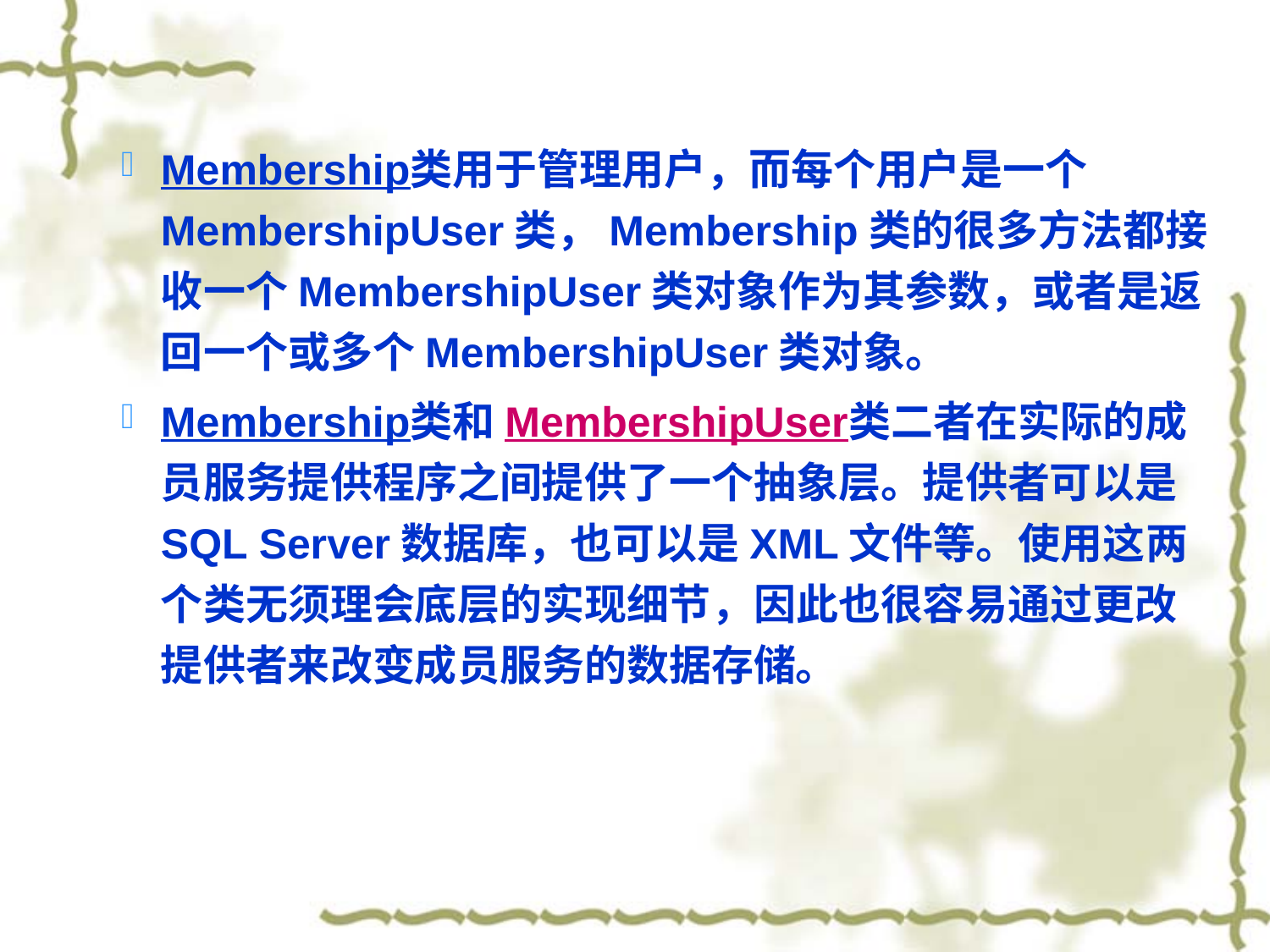

Membership类用于管理用户，而每个用户是一个MembershipUser类，Membership类的很多方法都接收一个MembershipUser类对象作为其参数，或者是返回一个或多个MembershipUser类对象。
Membership类和MembershipUser类二者在实际的成员服务提供程序之间提供了一个抽象层。提供者可以是SQL Server数据库，也可以是XML文件等。使用这两个类无须理会底层的实现细节，因此也很容易通过更改提供者来改变成员服务的数据存储。